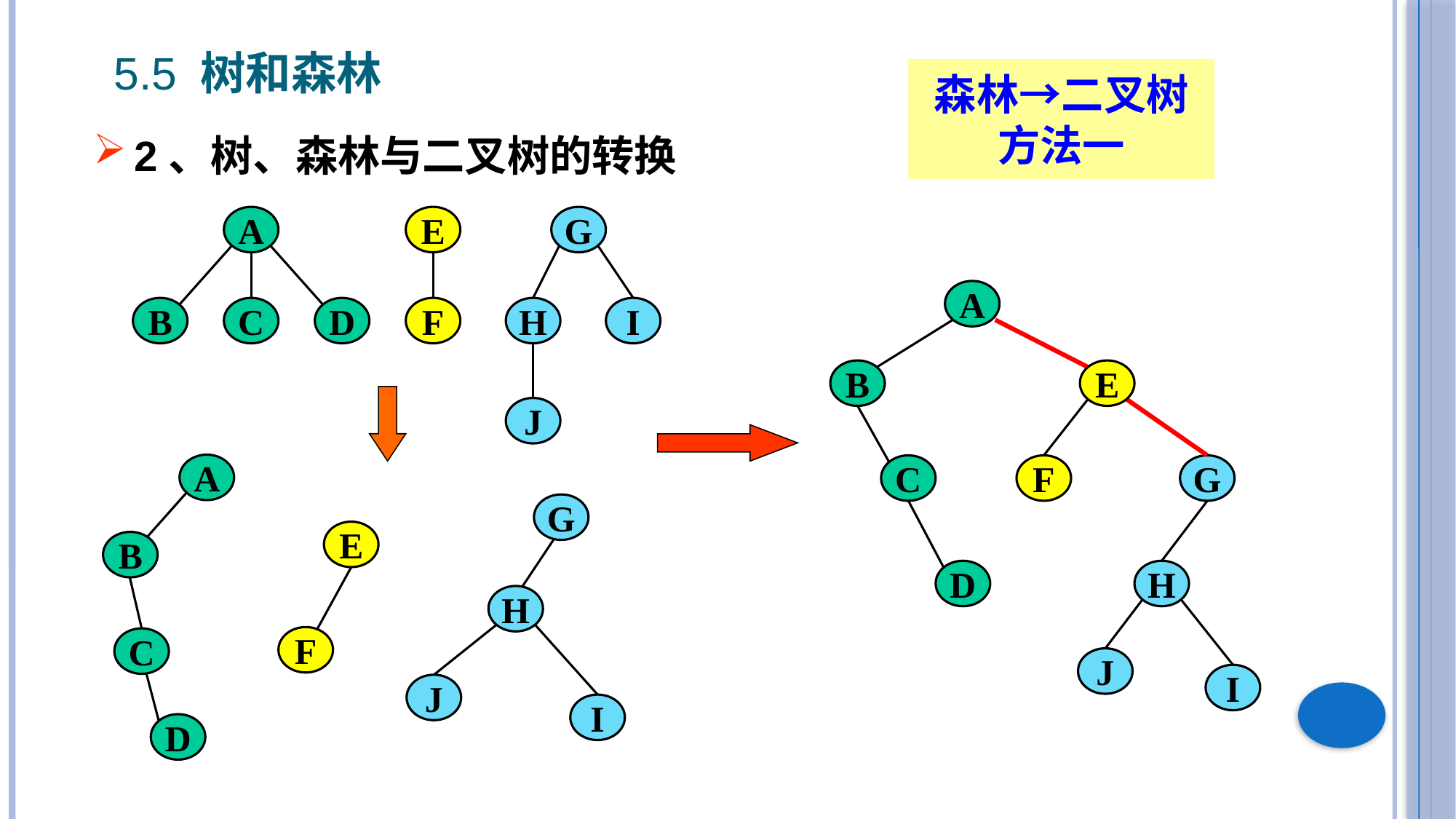

5.5 树和森林
森林→二叉树
方法一
2、树、森林与二叉树的转换
A
B
C
D
E
F
G
H
I
J
A
B
C
D
E
F

A
G
H
J
I
G
E
F
B
H
C
J
I
D